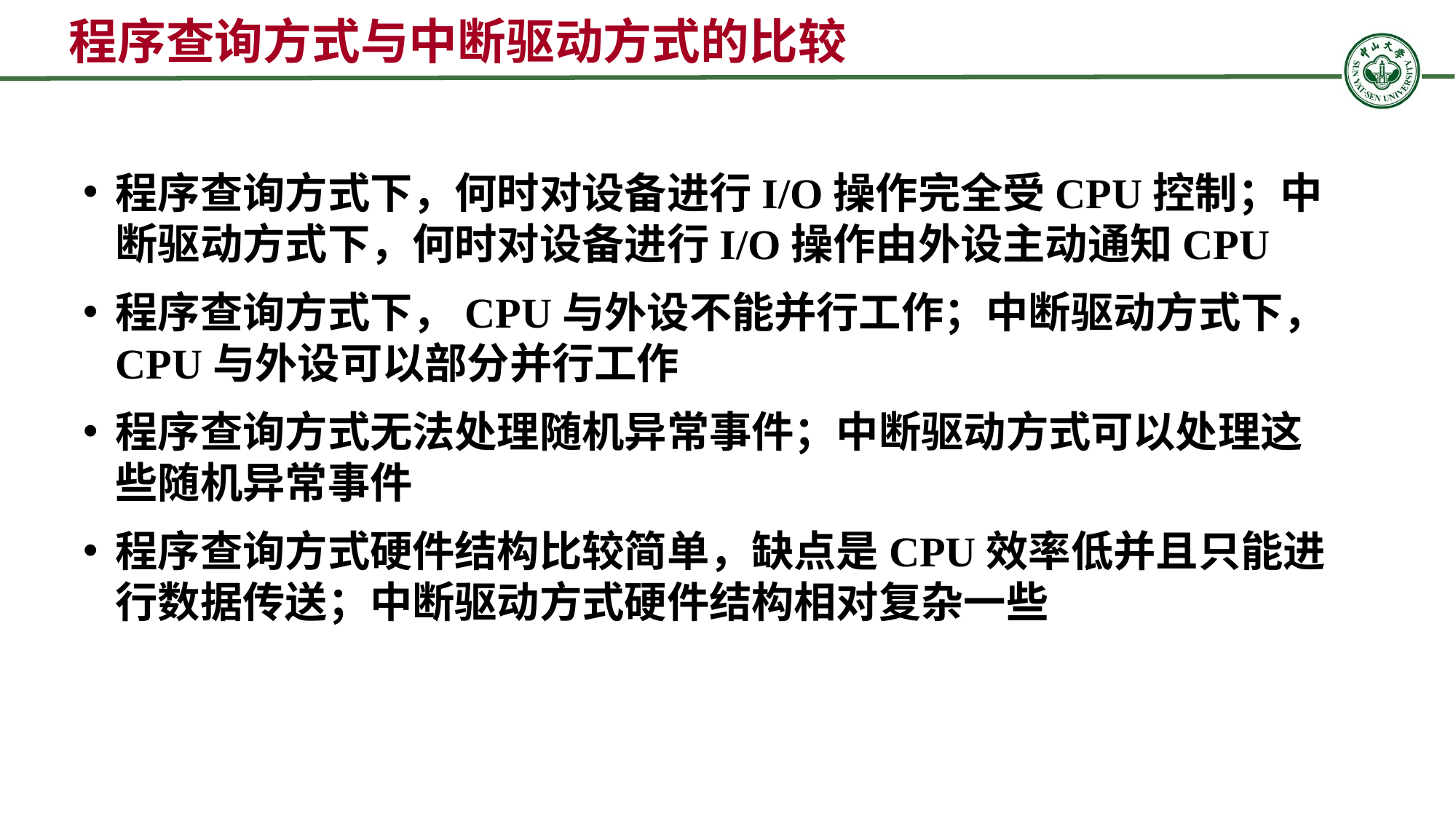

程序查询方式与中断驱动方式的比较
程序查询方式下，何时对设备进行I/O操作完全受CPU控制；中断驱动方式下，何时对设备进行I/O操作由外设主动通知CPU
程序查询方式下，CPU与外设不能并行工作；中断驱动方式下，CPU与外设可以部分并行工作
程序查询方式无法处理随机异常事件；中断驱动方式可以处理这些随机异常事件
程序查询方式硬件结构比较简单，缺点是CPU效率低并且只能进行数据传送；中断驱动方式硬件结构相对复杂一些